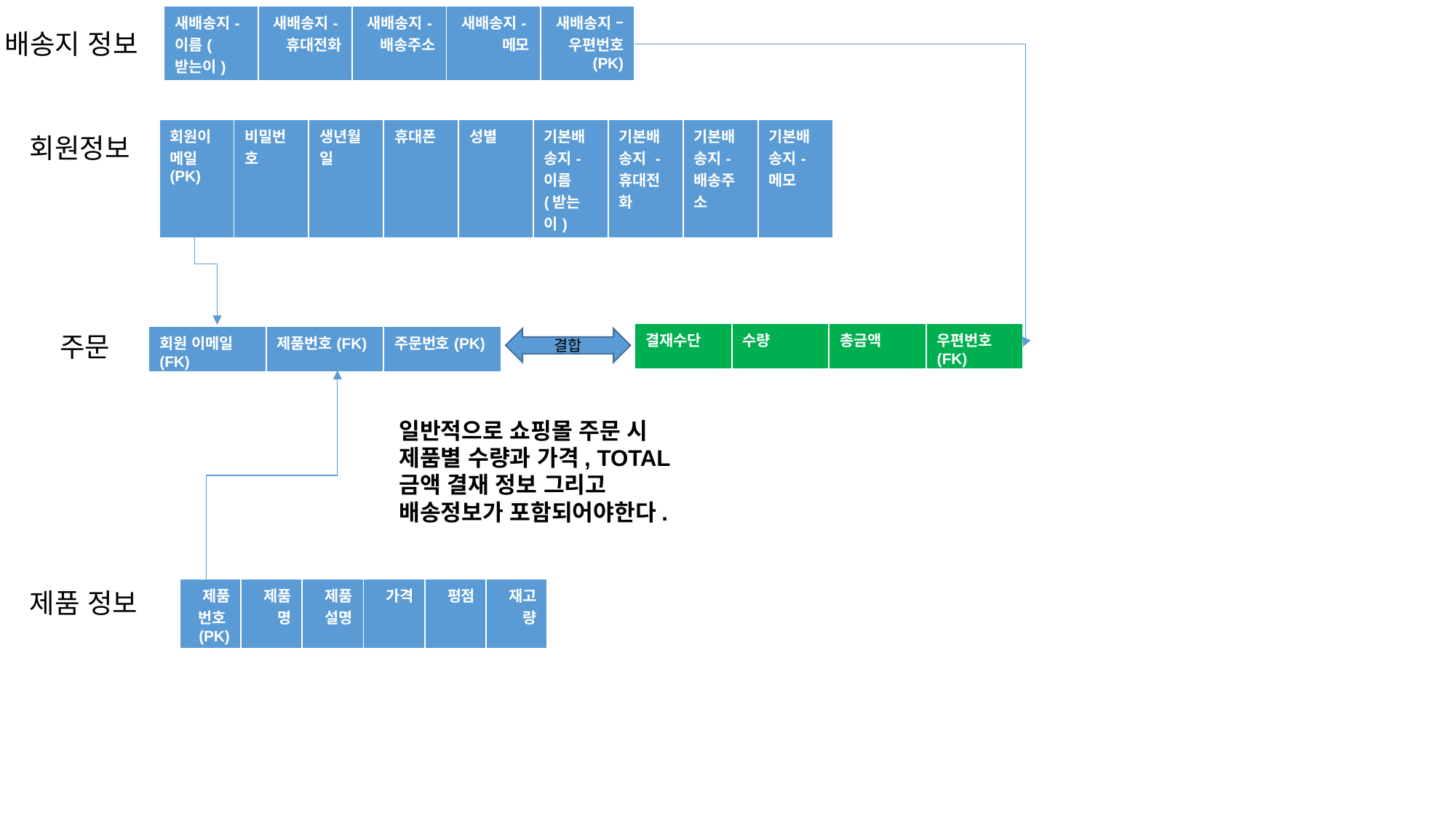

| 새배송지-이름(받는이) | 새배송지-휴대전화 | 새배송지-배송주소 | 새배송지-메모 | 새배송지 –우편번호 (PK) |
| --- | --- | --- | --- | --- |
배송지 정보
| 회원이메일(PK) | 비밀번호 | 생년월일 | 휴대폰 | 성별 | 기본배송지-이름(받는이) | 기본배송지 -휴대전화 | 기본배송지-배송주소 | 기본배송지-메모 |
| --- | --- | --- | --- | --- | --- | --- | --- | --- |
회원정보
| 결재수단 | 수량 | 총금액 | 우편번호(FK) |
| --- | --- | --- | --- |
주문
| 회원 이메일(FK) | 제품번호(FK) | 주문번호(PK) |
| --- | --- | --- |
결합
일반적으로 쇼핑몰 주문 시 제품별 수량과 가격, TOTAL금액 결재 정보 그리고 배송정보가 포함되어야한다.
| 제품번호(PK) | 제품명 | 제품설명 | 가격 | 평점 | 재고량 |
| --- | --- | --- | --- | --- | --- |
제품 정보